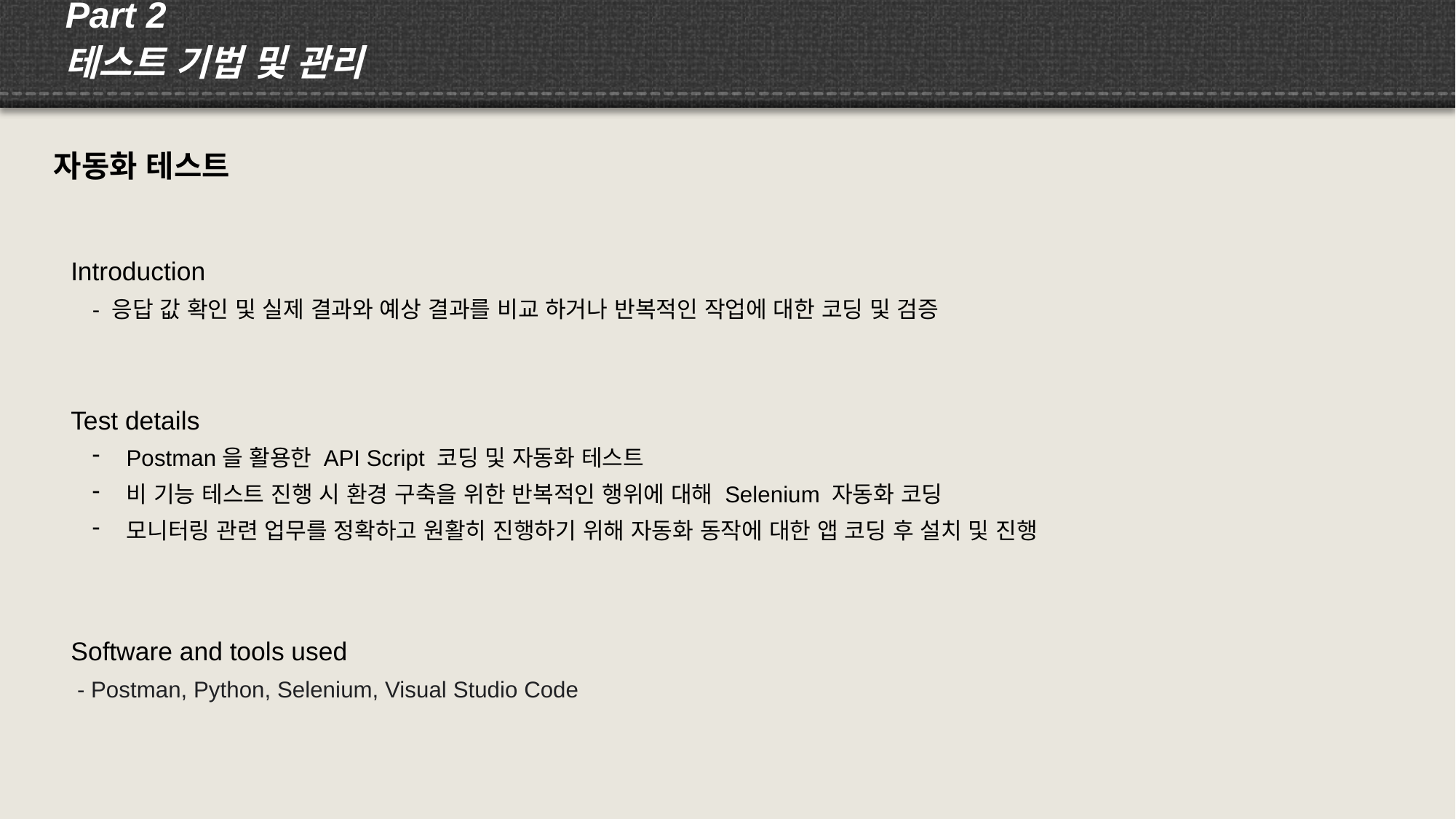

Part 2
테스트 기법 및 관리

자동화 테스트
Introduction
- 응답 값 확인 및 실제 결과와 예상 결과를 비교 하거나 반복적인 작업에 대한 코딩 및 검증
Test details
Postman을 활용한 API Script 코딩 및 자동화 테스트
비 기능 테스트 진행 시 환경 구축을 위한 반복적인 행위에 대해 Selenium 자동화 코딩
모니터링 관련 업무를 정확하고 원활히 진행하기 위해 자동화 동작에 대한 앱 코딩 후 설치 및 진행
Software and tools used
 - Postman, Python, Selenium, Visual Studio Code